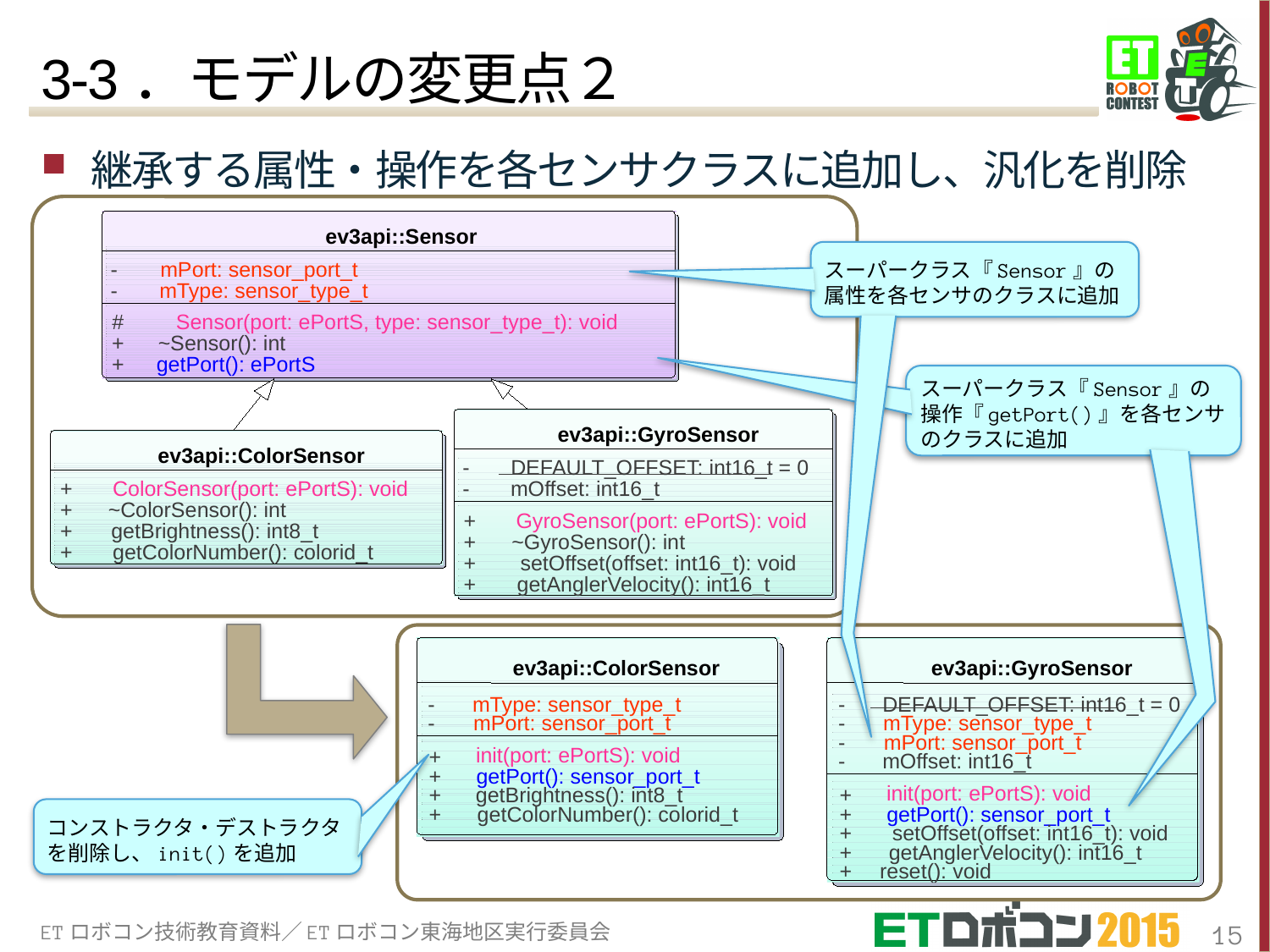

# 3-3．モデルの変更点２
継承する属性・操作を各センサクラスに追加し、汎化を削除

ev3api::Sensor

-
mPort: sensor_port_t

-
mType: sensor_type_t

#
Sensor(port: ePortS, type: sensor_type_t): void

+
~Sensor(): int

+
getPort(): ePortS

ev3api::GyroSensor

ev3api::ColorSensor

-
DEFAULT_OFFSET: int16_t = 0

+
ColorSensor(port: ePortS): void
-
mOffset: int16_t

+
~ColorSensor(): int

+
GyroSensor(port: ePortS): void

+
getBrightness(): int8_t

+
~GyroSensor(): int

+
getColorNumber(): colorid_t

+
setOffset(offset: int16_t): void

+
getAnglerVelocity(): int16_t

スーパークラス『Sensor』の
属性を各センサのクラスに追加

スーパークラス『Sensor』の
操作『getPort()』を各センサ
のクラスに追加

ev3api::ColorSensor
ev3api::GyroSensor

-
mType: sensor_type_t
-
DEFAULT_OFFSET: int16_t = 0

-
mPort: sensor_port_t

-
mType: sensor_type_t

-
mPort: sensor_port_t

init(port: ePortS): void
+

-
mOffset: int16_t

+
getPort(): sensor_port_t

init(port: ePortS): void
+
getBrightness(): int8_t

+

+
getColorNumber(): colorid_t
+
getPort(): sensor_port_t

+
setOffset(offset: int16_t): void

+
getAnglerVelocity(): int16_t

+
reset(): void

コンストラクタ・デストラクタ
を削除し、init()を追加
ETロボコン技術教育資料／ETロボコン東海地区実行委員会
15